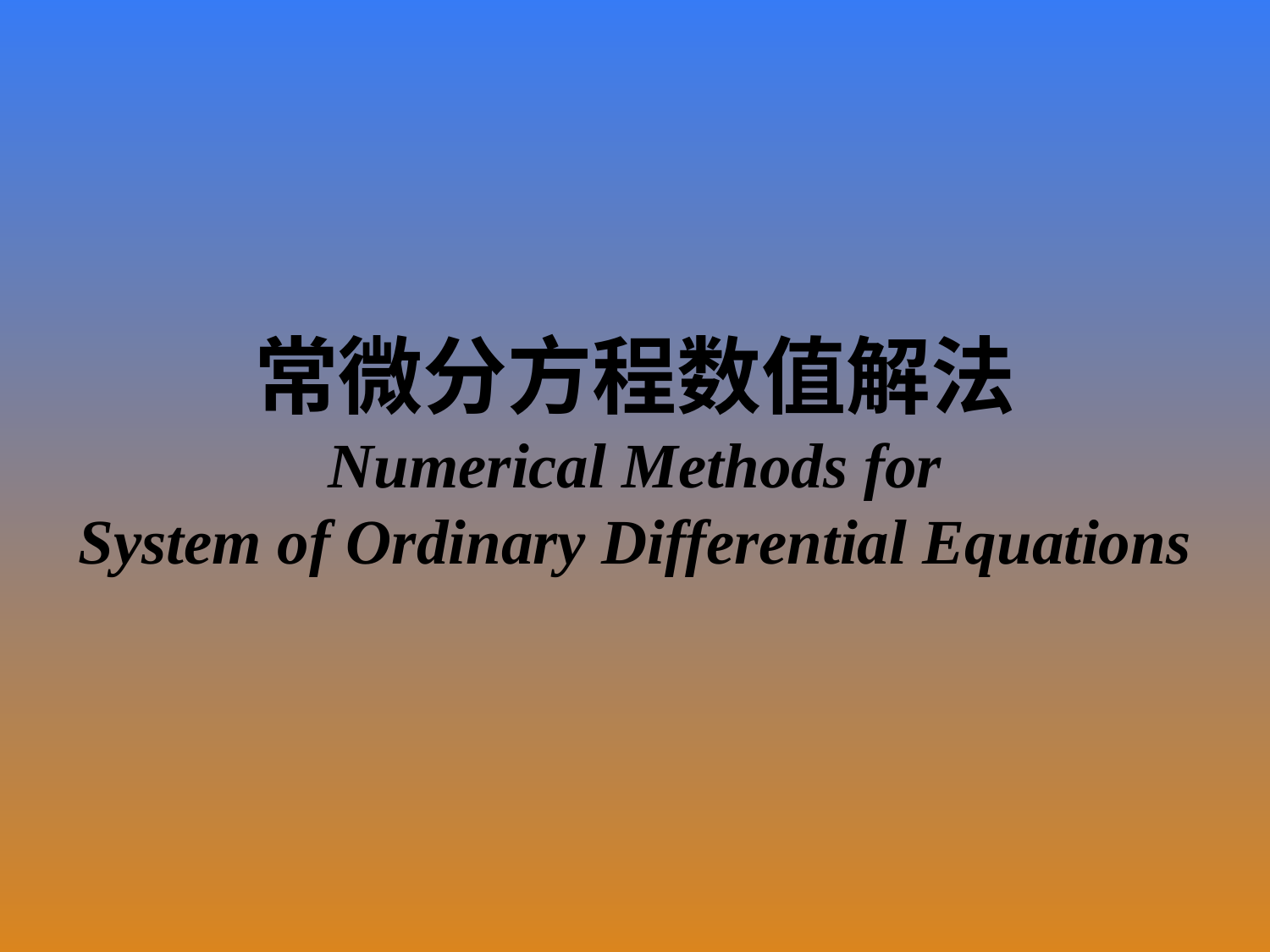

# 常微分方程数值解法 Numerical Methods for System of Ordinary Differential Equations